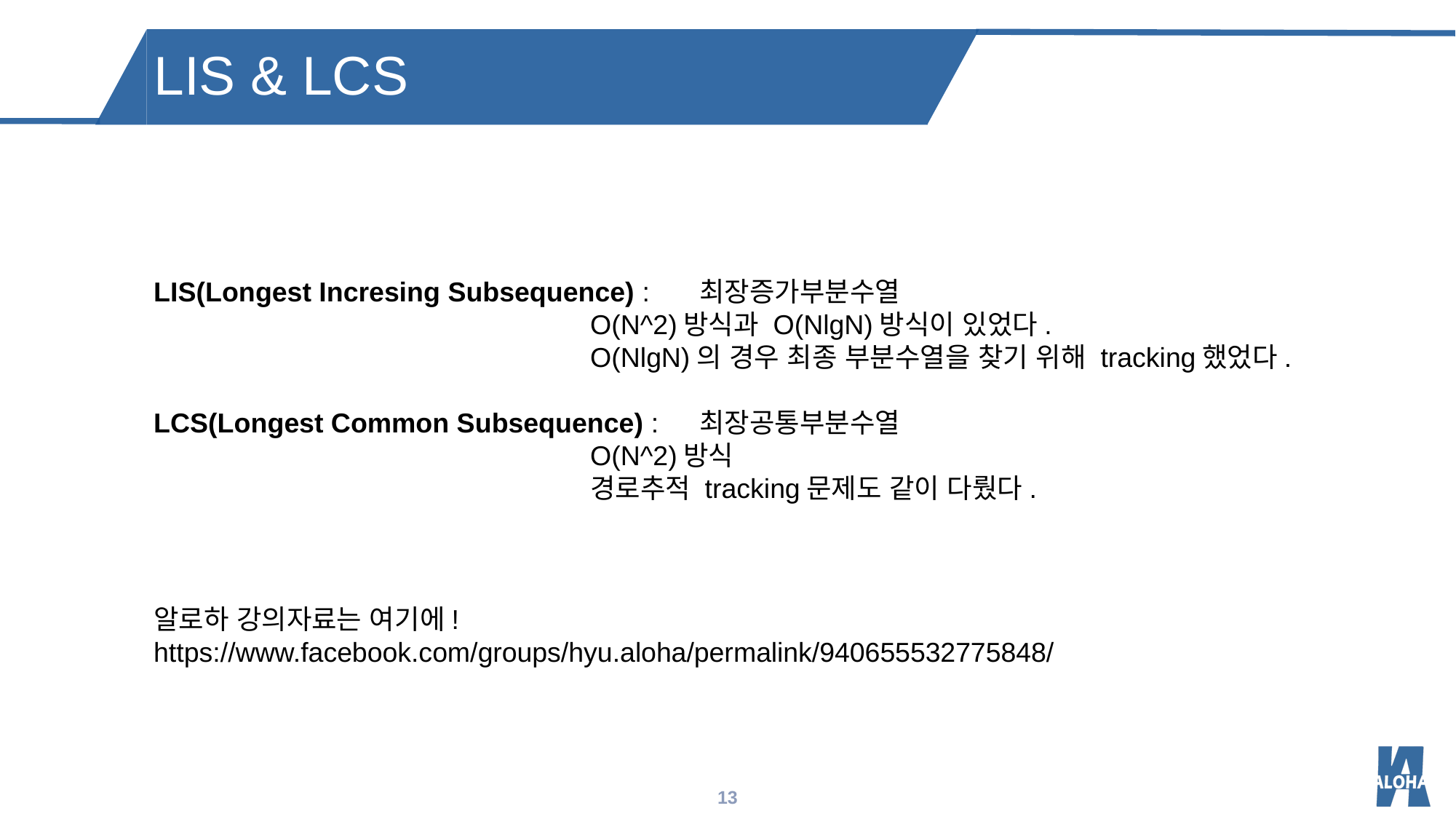

LIS & LCS
LIS(Longest Incresing Subsequence) : 	최장증가부분수열
				O(N^2)방식과 O(NlgN)방식이 있었다.
				O(NlgN)의 경우 최종 부분수열을 찾기 위해 tracking했었다.

LCS(Longest Common Subsequence) : 	최장공통부분수열
				O(N^2)방식
				경로추적 tracking문제도 같이 다뤘다.

알로하 강의자료는 여기에!
https://www.facebook.com/groups/hyu.aloha/permalink/940655532775848/
13